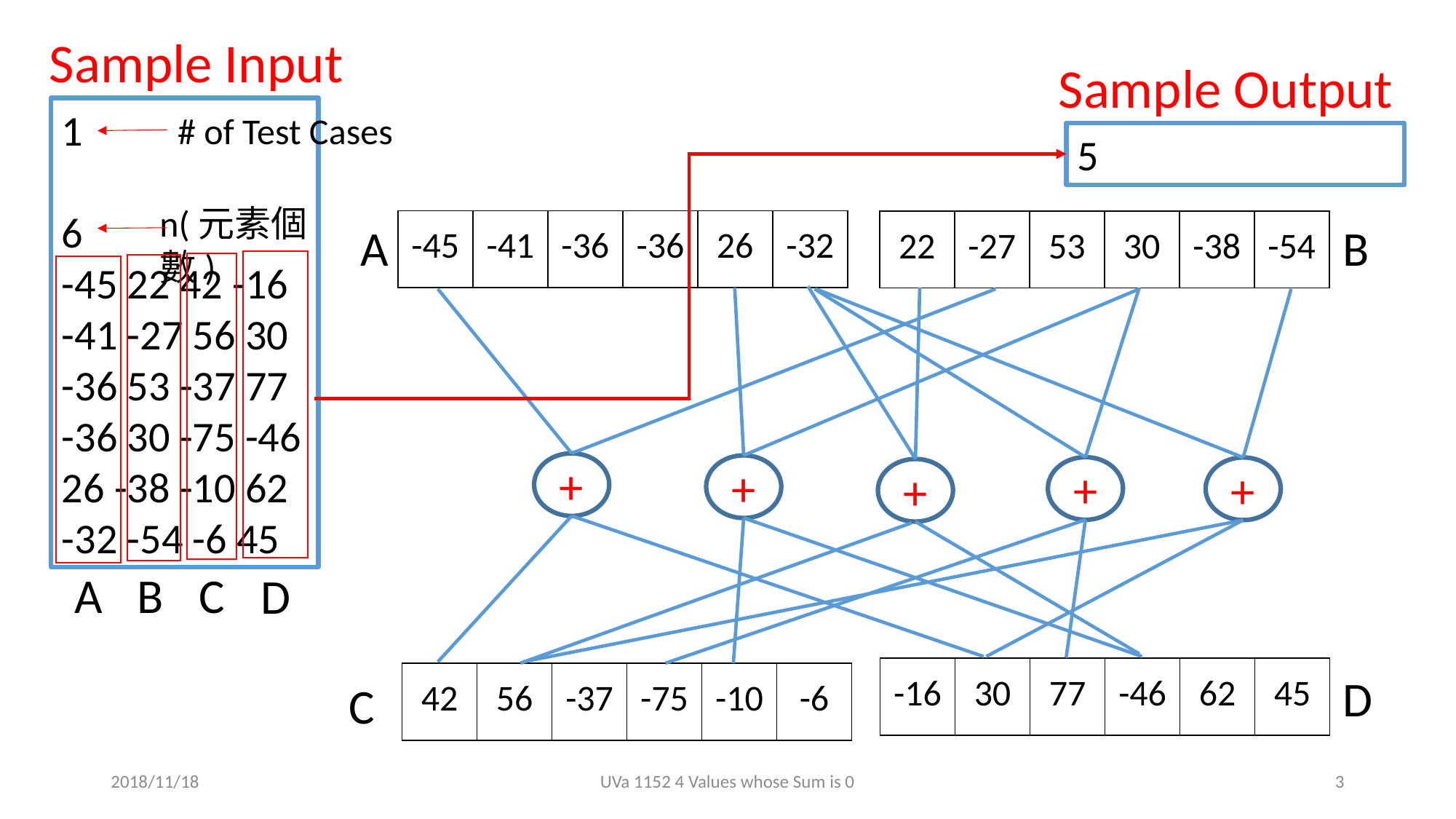

Sample Input
Sample Output
1

6
-45 22 42 -16
-41 -27 56 30
-36 53 -37 77
-36 30 -75 -46
26 -38 -10 62
-32 -54 -6 45
# of Test Cases
5
n(元素個數)
| -45 | -41 | -36 | -36 | 26 | -32 |
| --- | --- | --- | --- | --- | --- |
| 22 | -27 | 53 | 30 | -38 | -54 |
| --- | --- | --- | --- | --- | --- |
A
B

+
+
+
+
+
A
B
C
D
| -16 | 30 | 77 | -46 | 62 | 45 |
| --- | --- | --- | --- | --- | --- |
D
| 42 | 56 | -37 | -75 | -10 | -6 |
| --- | --- | --- | --- | --- | --- |
C
2018/11/18
UVa 1152 4 Values whose Sum is 0
3